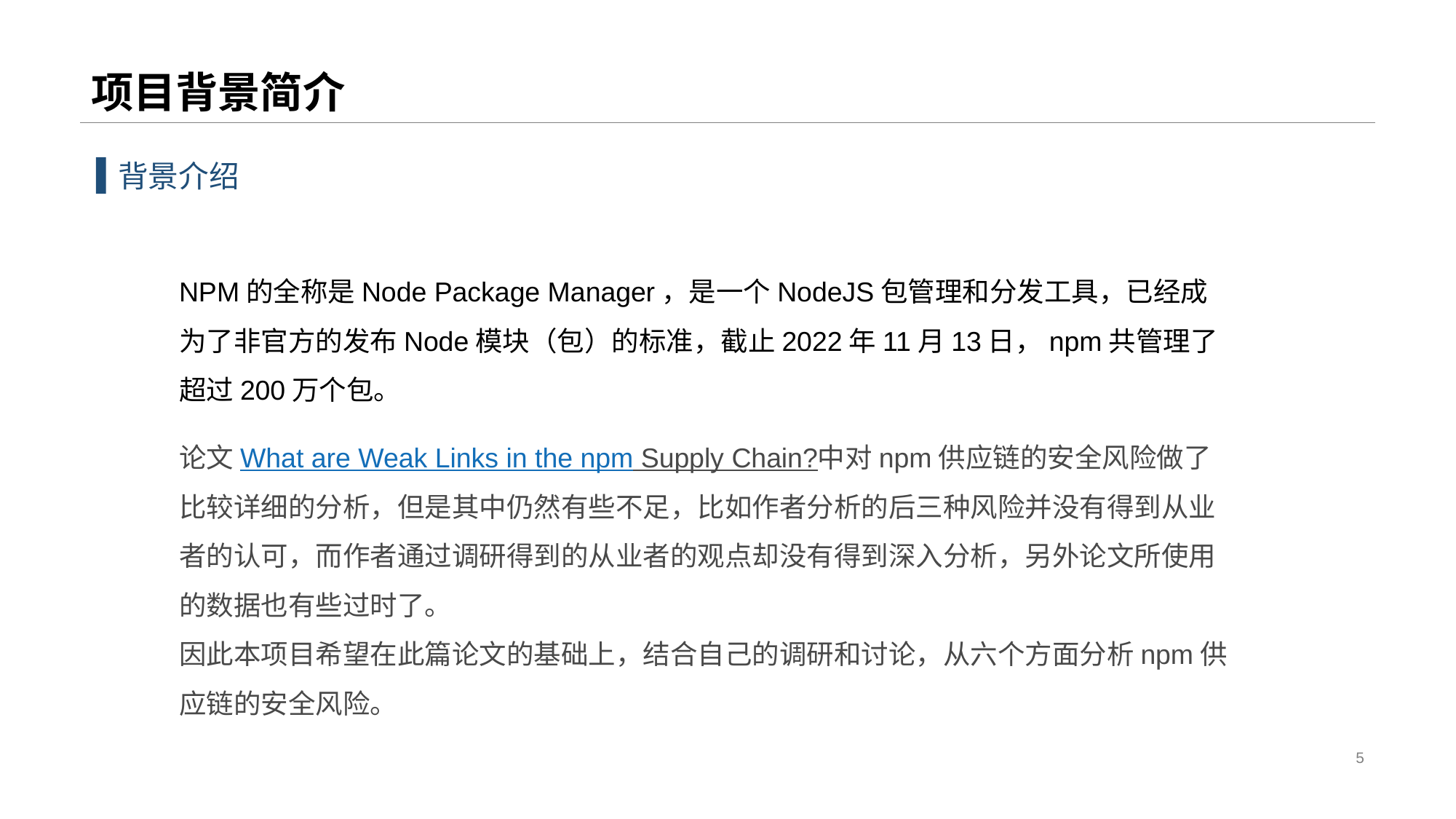

# 项目背景简介
背景介绍

NPM的全称是Node Package Manager，是一个NodeJS包管理和分发工具，已经成为了非官方的发布Node模块（包）的标准，截止2022年11月13日，npm共管理了超过200万个包。
论文What are Weak Links in the npm Supply Chain?中对npm供应链的安全风险做了比较详细的分析，但是其中仍然有些不足，比如作者分析的后三种风险并没有得到从业者的认可，而作者通过调研得到的从业者的观点却没有得到深入分析，另外论文所使用的数据也有些过时了。
因此本项目希望在此篇论文的基础上，结合自己的调研和讨论，从六个方面分析npm供应链的安全风险。
5